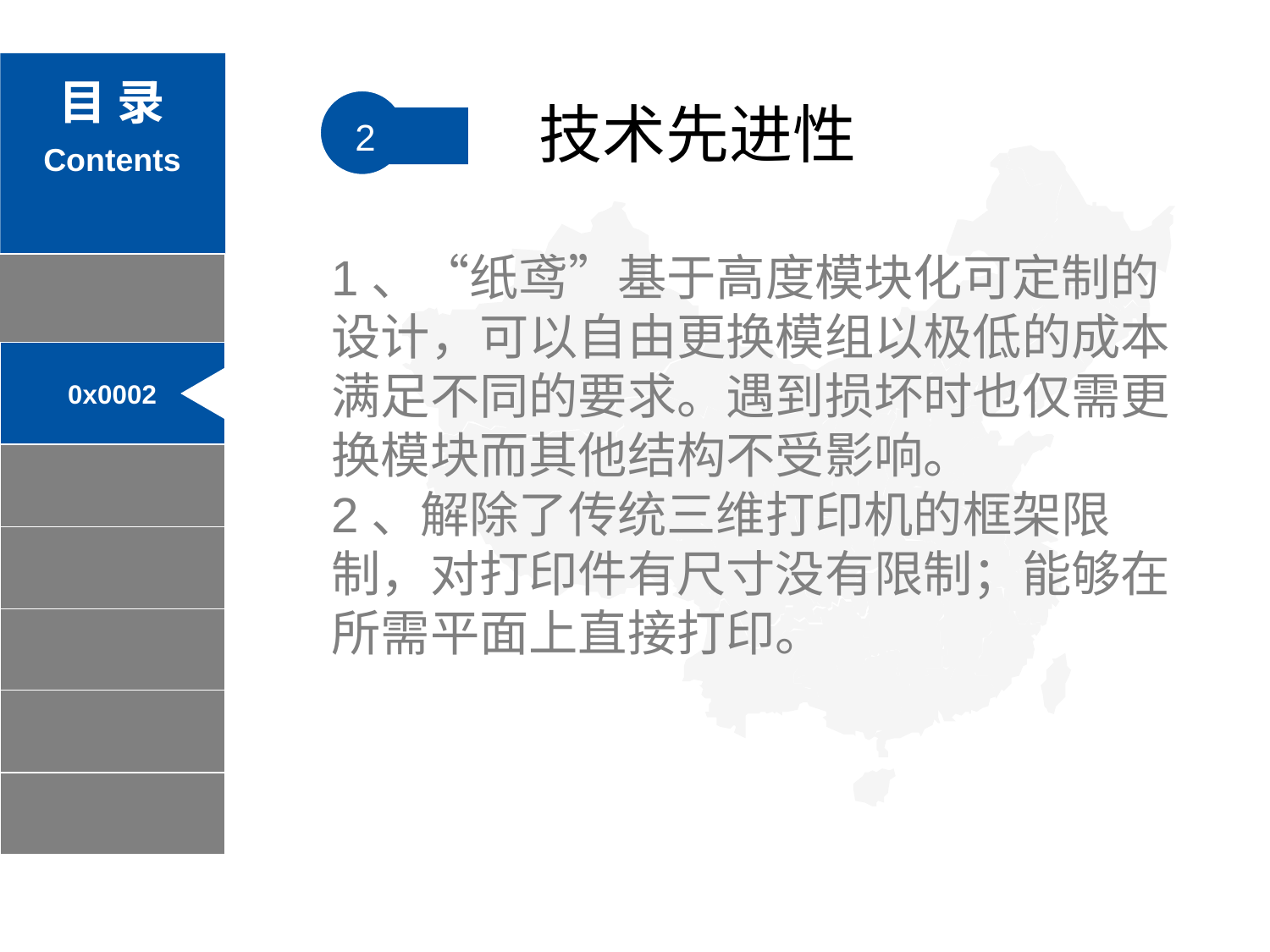

目 录
Contents
技术先进性

2
1、“纸鸢”基于高度模块化可定制的设计，可以自由更换模组以极低的成本满足不同的要求。遇到损坏时也仅需更换模块而其他结构不受影响。
2、解除了传统三维打印机的框架限制，对打印件有尺寸没有限制；能够在所需平面上直接打印。

0x0002